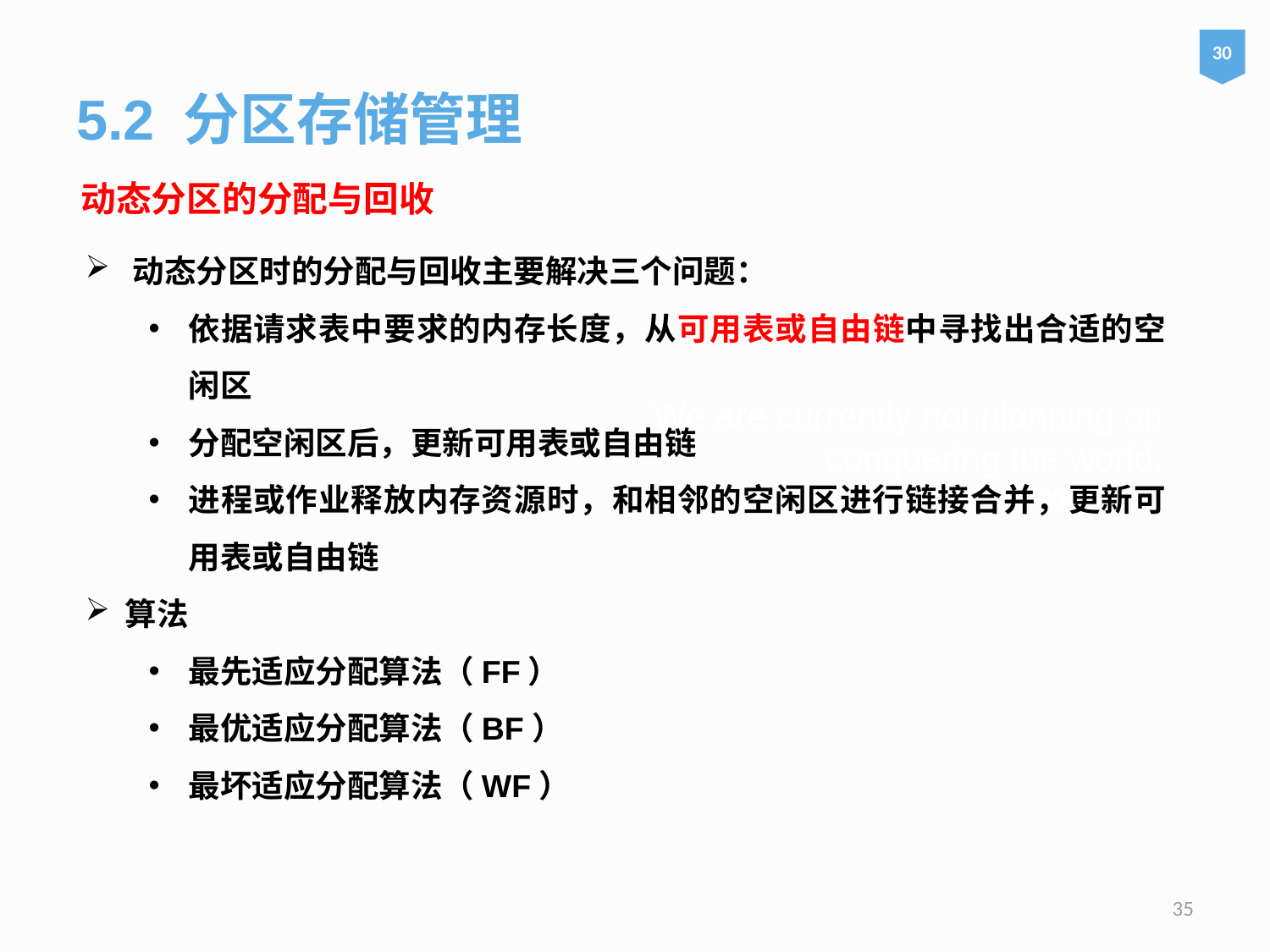

30
5.2 分区存储管理
动态分区的分配与回收
动态分区时的分配与回收主要解决三个问题：
依据请求表中要求的内存长度，从可用表或自由链中寻找出合适的空闲区
分配空闲区后，更新可用表或自由链
进程或作业释放内存资源时，和相邻的空闲区进行链接合并，更新可用表或自由链
算法
最先适应分配算法（FF）
最优适应分配算法（BF）
最坏适应分配算法（WF）

# We are currently not planning on conquering the world. – Sergey Brin
35